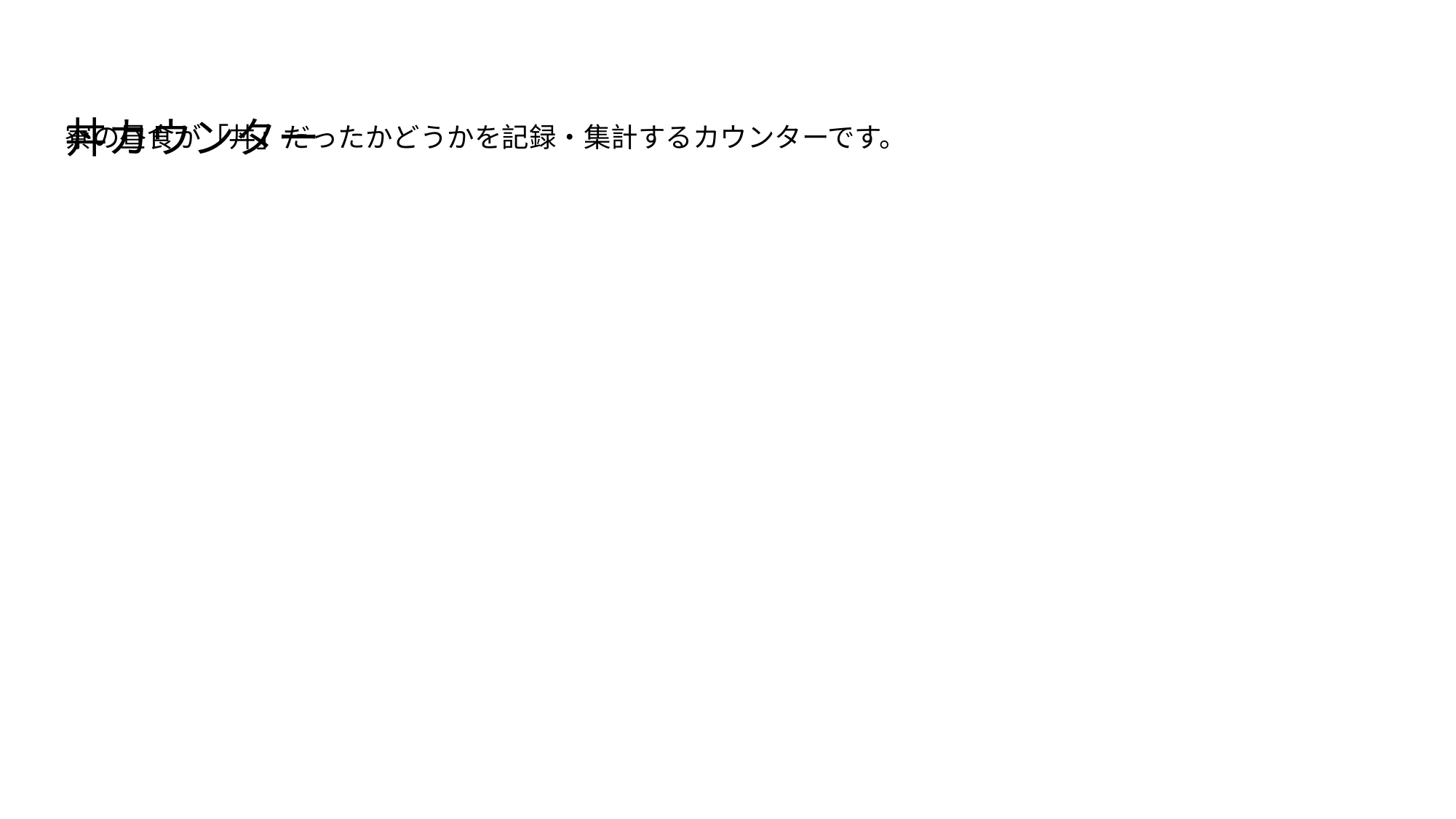

丼カウンター
寮の昼食が「丼」だったかどうかを記録・集計するカウンターです。